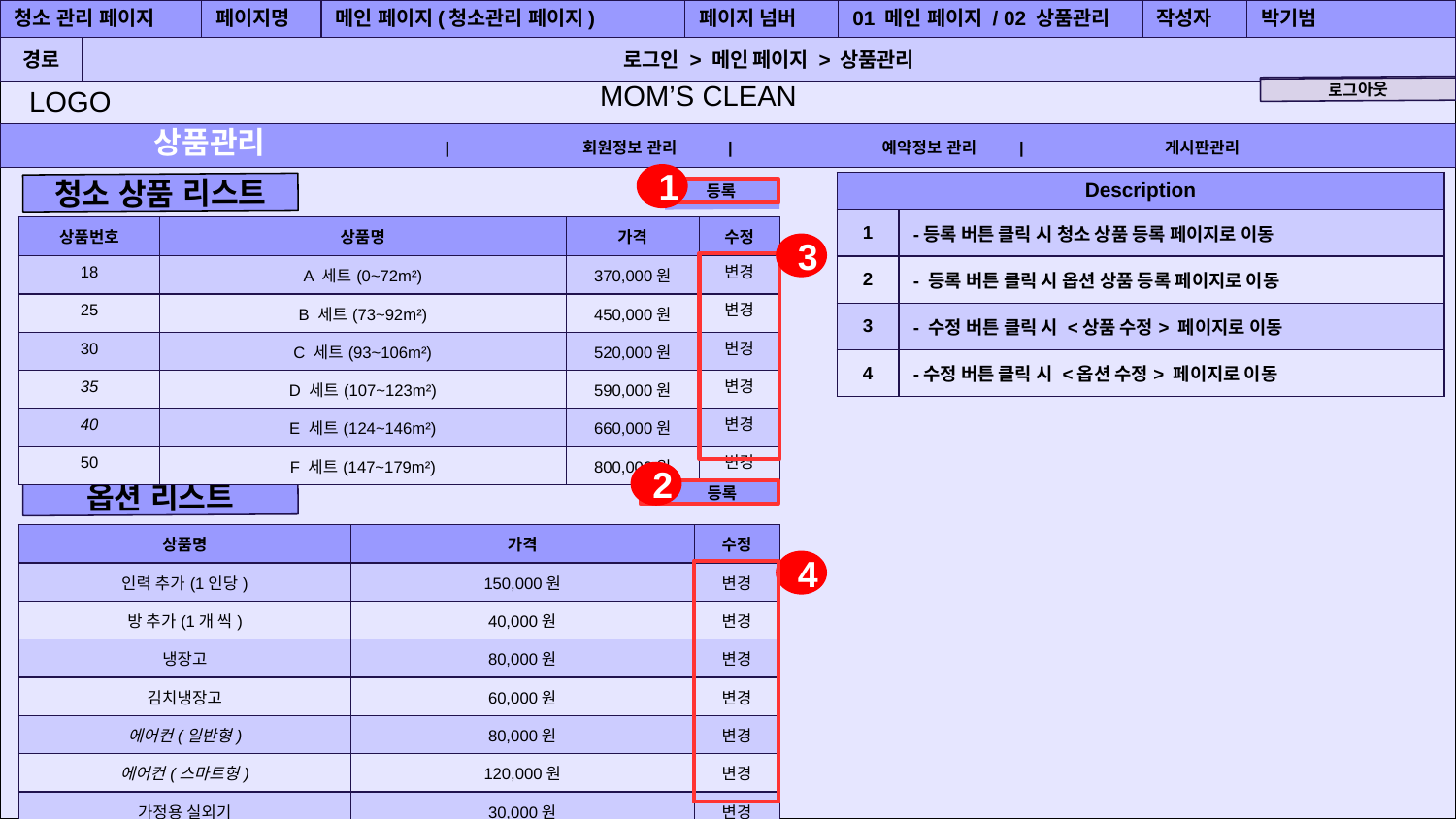

공간(오피스) 대여 시스템
| 청소 관리 페이지 |  | 페이지명 | 메인 페이지(청소관리 페이지) | 페이지 넘버 | 01 메인 페이지 / 02 상품관리 | 작성자 | 박기범 |
| --- | --- | --- | --- | --- | --- | --- | --- |
| 경로 | 로그인 > 메인 페이지 > 상품관리 |  |  |  |  |  |  |
MOM’S CLEAN
LOGO
로그아웃
로그아웃
 상품관리		 |	회원정보 관리 	|	 예약정보 관리 	| 	게시판관리
1
| Description |  |
| --- | --- |
| 1 | -등록 버튼 클릭 시 청소 상품 등록 페이지로 이동 |
| 2 | - 등록 버튼 클릭 시 옵션 상품 등록 페이지로 이동 |
| 3 | - 수정 버튼 클릭 시 <상품 수정> 페이지로 이동 |
| 4 | -수정 버튼 클릭 시 <옵션 수정> 페이지로 이동 |
청소 상품 리스트

등록
등록
등록
| 상품번호 | 상품명 | 가격 | 수정 |
| --- | --- | --- | --- |
| 18 | A 세트(0~72m²) | 370,000원 | 변경 |
| 25 | B 세트(73~92m²) | 450,000원 | 변경 |
| 30 | C 세트(93~106m²) | 520,000원 | 변경 |
| 35 | D 세트(107~123m²) | 590,000원 | 변경 |
| 40 | E 세트(124~146m²) | 660,000원 | 변경 |
| 50 | F 세트(147~179m²) | 800,000원 | 변경 |
3

2
옵션 리스트

등록
| 상품명 | 가격 | 수정 |
| --- | --- | --- |
| 인력 추가(1인당) | 150,000원 | 변경 |
| 방 추가(1개 씩) | 40,000원 | 변경 |
| 냉장고 | 80,000원 | 변경 |
| 김치냉장고 | 60,000원 | 변경 |
| 에어컨(일반형) | 80,000원 | 변경 |
| 에어컨(스마트형) | 120,000원 | 변경 |
| 가정용 실외기 | 30,000원 | 변경 |
4